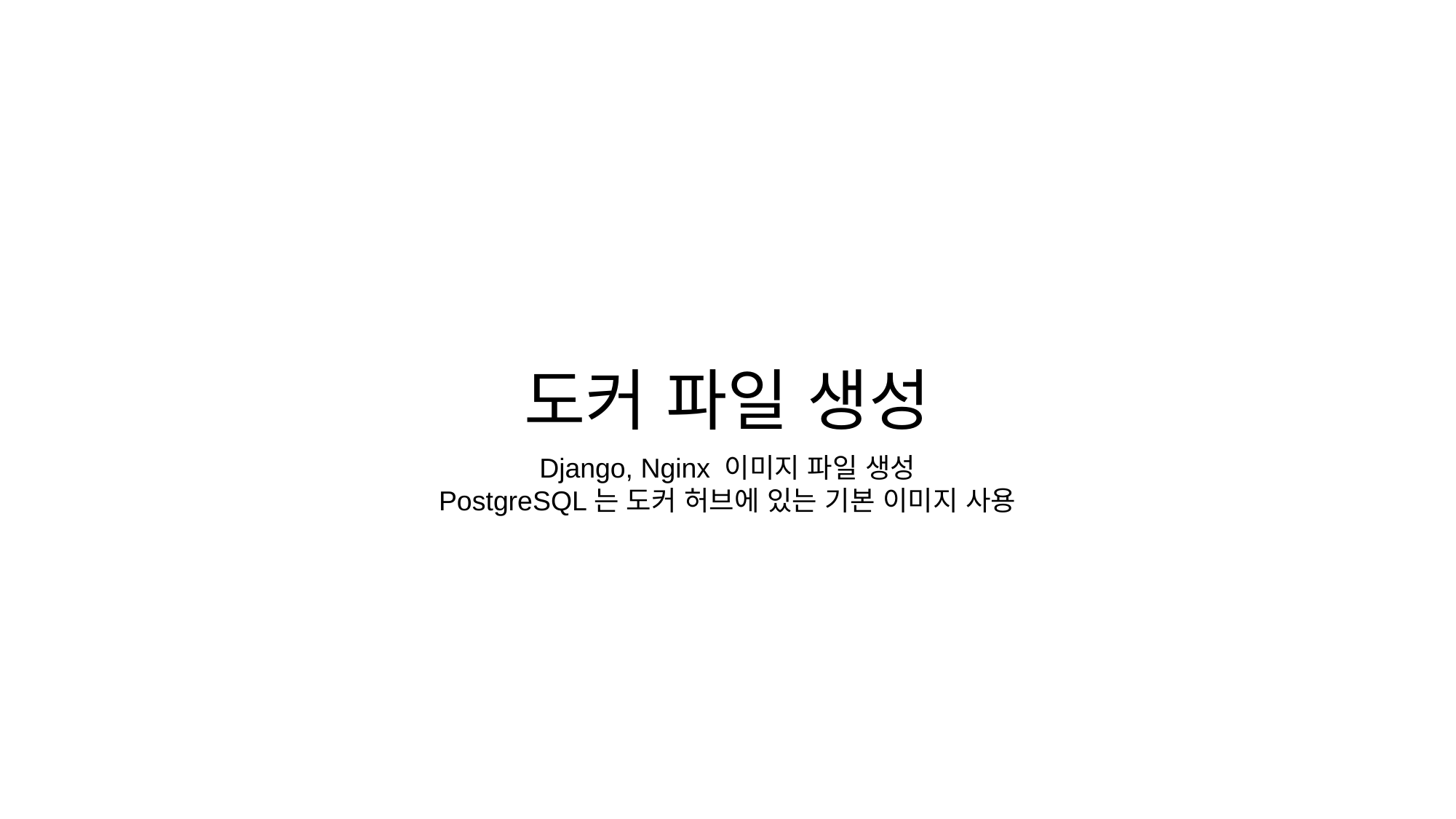

# 도커 파일 생성
Django, Nginx 이미지 파일 생성
PostgreSQL는 도커 허브에 있는 기본 이미지 사용